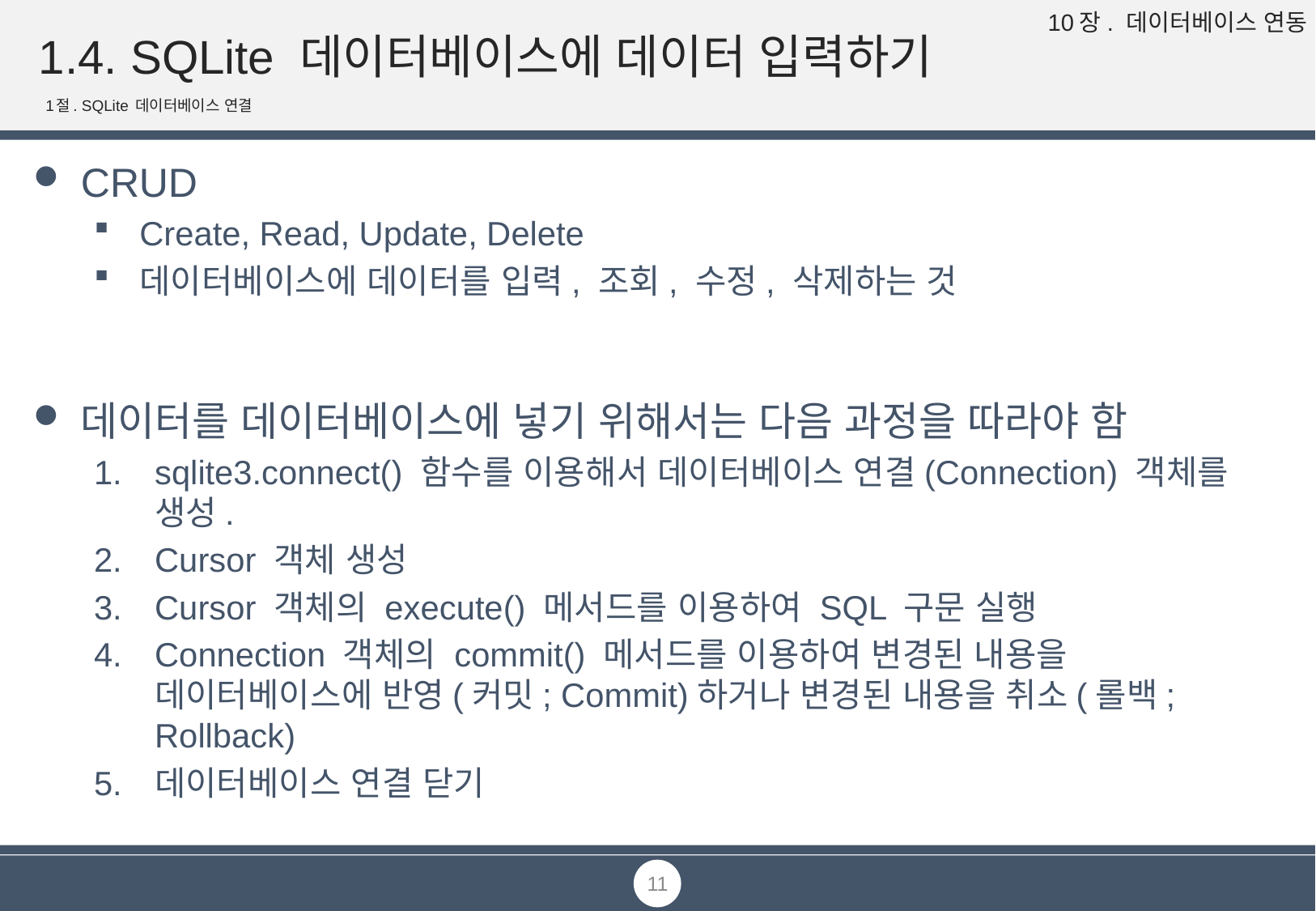

# 1.4. SQLite 데이터베이스에 데이터 입력하기
1절. SQLite 데이터베이스 연결
CRUD
Create, Read, Update, Delete
데이터베이스에 데이터를 입력, 조회, 수정, 삭제하는 것

데이터를 데이터베이스에 넣기 위해서는 다음 과정을 따라야 함
sqlite3.connect() 함수를 이용해서 데이터베이스 연결(Connection) 객체를 생성.
Cursor 객체 생성
Cursor 객체의 execute() 메서드를 이용하여 SQL 구문 실행
Connection 객체의 commit() 메서드를 이용하여 변경된 내용을 데이터베이스에 반영(커밋; Commit)하거나 변경된 내용을 취소(롤백; Rollback)
데이터베이스 연결 닫기
11